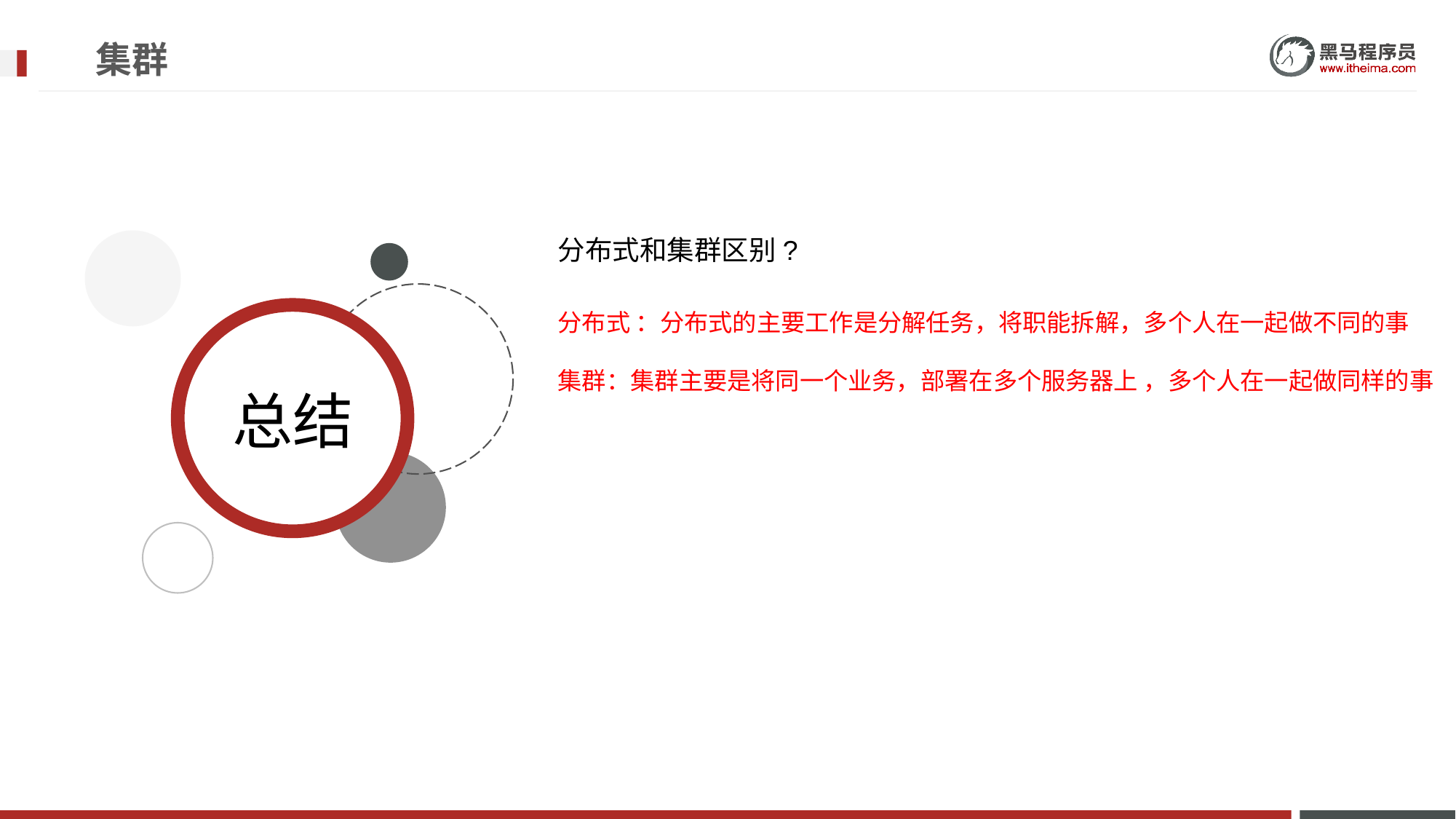

# 集群
分布式和集群区别?
分布式 ：分布式的主要工作是分解任务，将职能拆解，多个人在一起做不同的事

集群：集群主要是将同一个业务，部署在多个服务器上 ，多个人在一起做同样的事